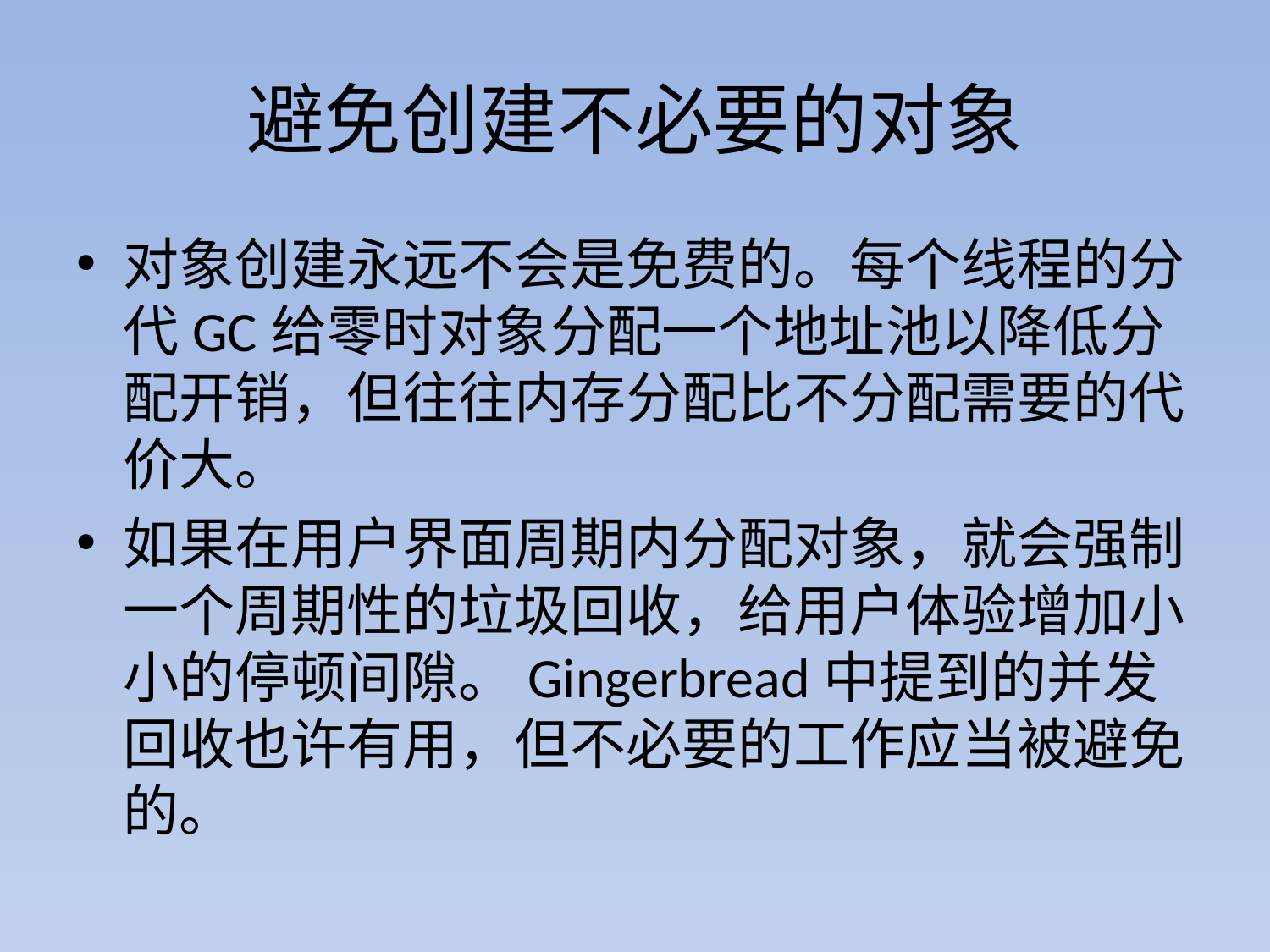

# 避免创建不必要的对象
对象创建永远不会是免费的。每个线程的分代GC给零时对象分配一个地址池以降低分配开销，但往往内存分配比不分配需要的代价大。
如果在用户界面周期内分配对象，就会强制一个周期性的垃圾回收，给用户体验增加小小的停顿间隙。Gingerbread中提到的并发回收也许有用，但不必要的工作应当被避免的。